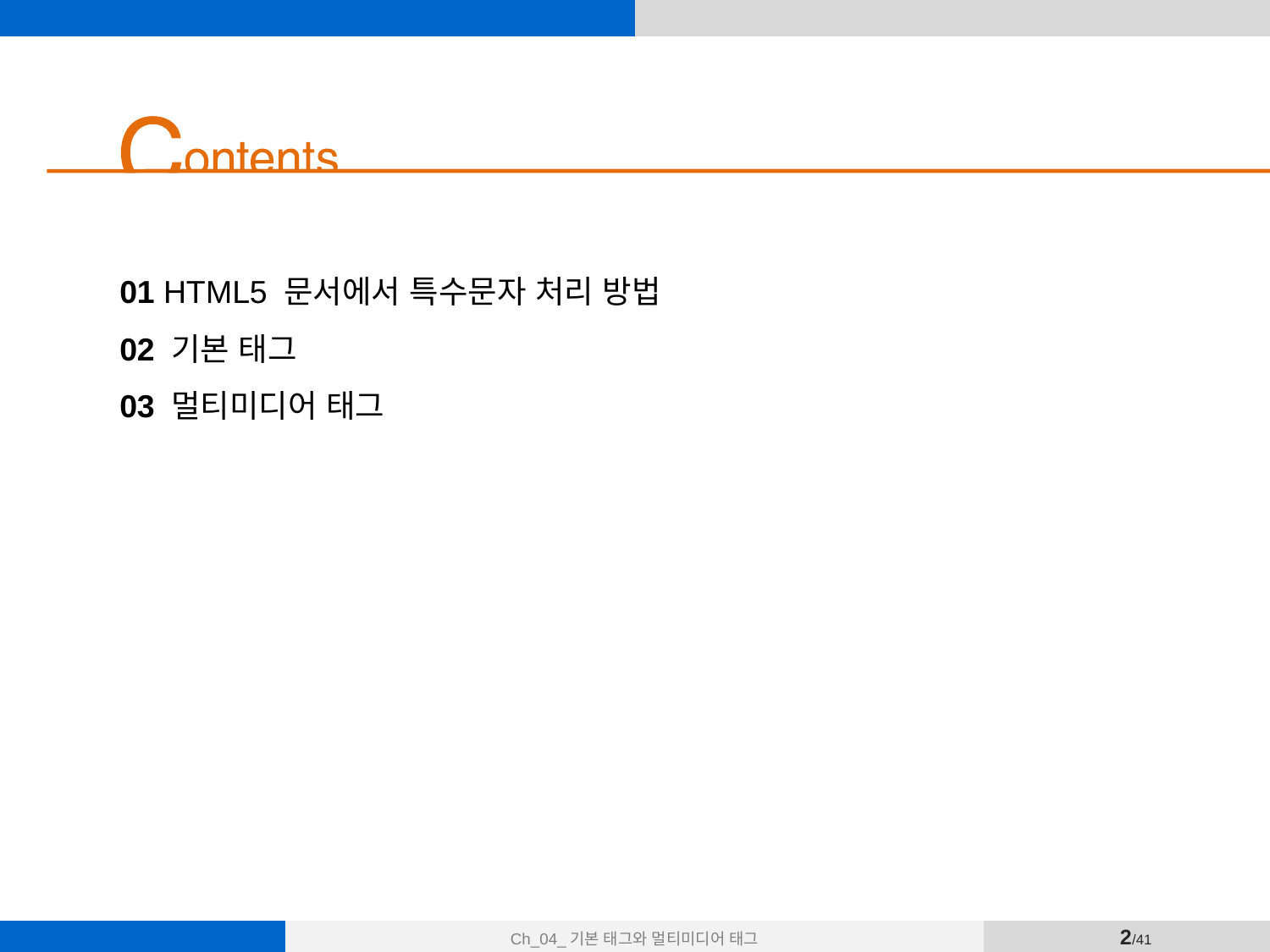

01 HTML5 문서에서 특수문자 처리 방법
02 기본 태그
03 멀티미디어 태그